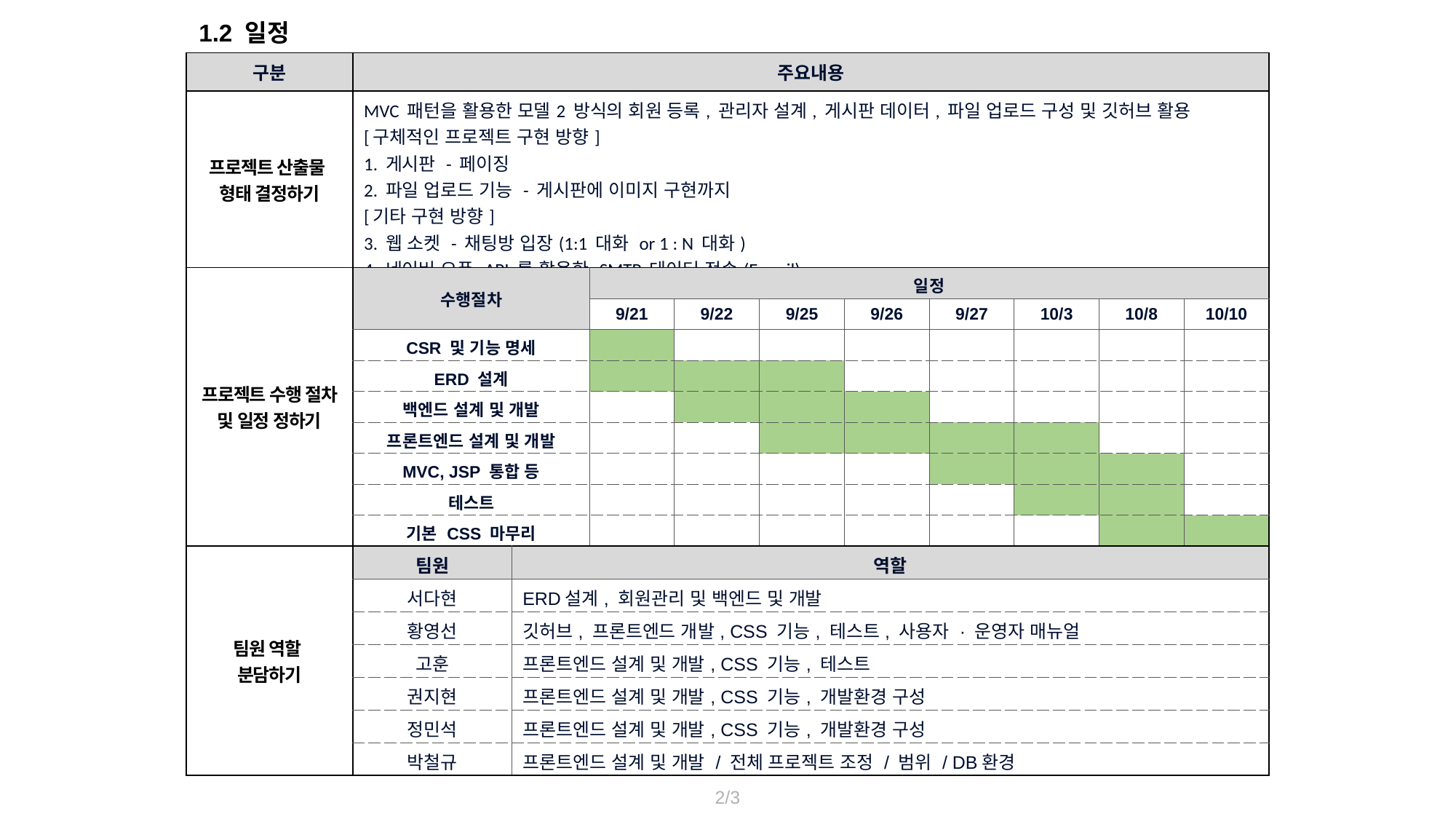

1.2 일정
| 구분 | 주요내용 |  |  |  |  |  |  |  |  |  |
| --- | --- | --- | --- | --- | --- | --- | --- | --- | --- | --- |
| 프로젝트 산출물 형태 결정하기 | MVC 패턴을 활용한 모델2 방식의 회원 등록, 관리자 설계, 게시판 데이터, 파일 업로드 구성 및 깃허브 활용 [구체적인 프로젝트 구현 방향] 1. 게시판 - 페이징 2. 파일 업로드 기능 - 게시판에 이미지 구현까지 [기타 구현 방향] 3. 웹 소켓 - 채팅방 입장(1:1 대화 or 1 : N 대화) 4. 네이버 오픈 API 를 활용한 SMTP 데이터 전송(E-mail) |  |  |  |  |  |  |  |  |  |
| 프로젝트 수행 절차 및 일정 정하기 | 수행절차 |  | 일정 |  |  |  |  |  |  |  |
|  |  |  | 9/21 | 9/22 | 9/25 | 9/26 | 9/27 | 10/3 | 10/8 | 10/10 |
|  | CSR 및 기능 명세 |  |  |  |  |  |  |  |  |  |
|  | ERD 설계 |  |  |  |  |  |  |  |  |  |
|  | 백엔드 설계 및 개발 |  |  |  |  |  |  |  |  |  |
|  | 프론트엔드 설계 및 개발 |  |  |  |  |  |  |  |  |  |
|  | MVC, JSP 통합 등 |  |  |  |  |  |  |  |  |  |
|  | 테스트 |  |  |  |  |  |  |  |  |  |
|  | 기본 CSS 마무리 |  |  |  |  |  |  |  |  |  |
| 팀원 역할 분담하기 | 팀원 | 역할 |  |  |  |  |  |  |  |  |
|  | 서다현 | ERD설계, 회원관리 및 백엔드 및 개발 |  |  |  |  |  |  |  |  |
|  | 황영선 | 깃허브, 프론트엔드 개발, CSS 기능, 테스트, 사용자 · 운영자 매뉴얼 |  |  |  |  |  |  |  |  |
|  | 고훈 | 프론트엔드 설계 및 개발, CSS 기능, 테스트 |  |  |  |  |  |  |  |  |
|  | 권지현 | 프론트엔드 설계 및 개발, CSS 기능, 개발환경 구성 |  |  |  |  |  |  |  |  |
|  | 정민석 | 프론트엔드 설계 및 개발, CSS 기능, 개발환경 구성 |  |  |  |  |  |  |  |  |
|  | 박철규 | 프론트엔드 설계 및 개발 / 전체 프로젝트 조정 / 범위 / DB환경 |  |  |  |  |  |  |  |  |
2/3